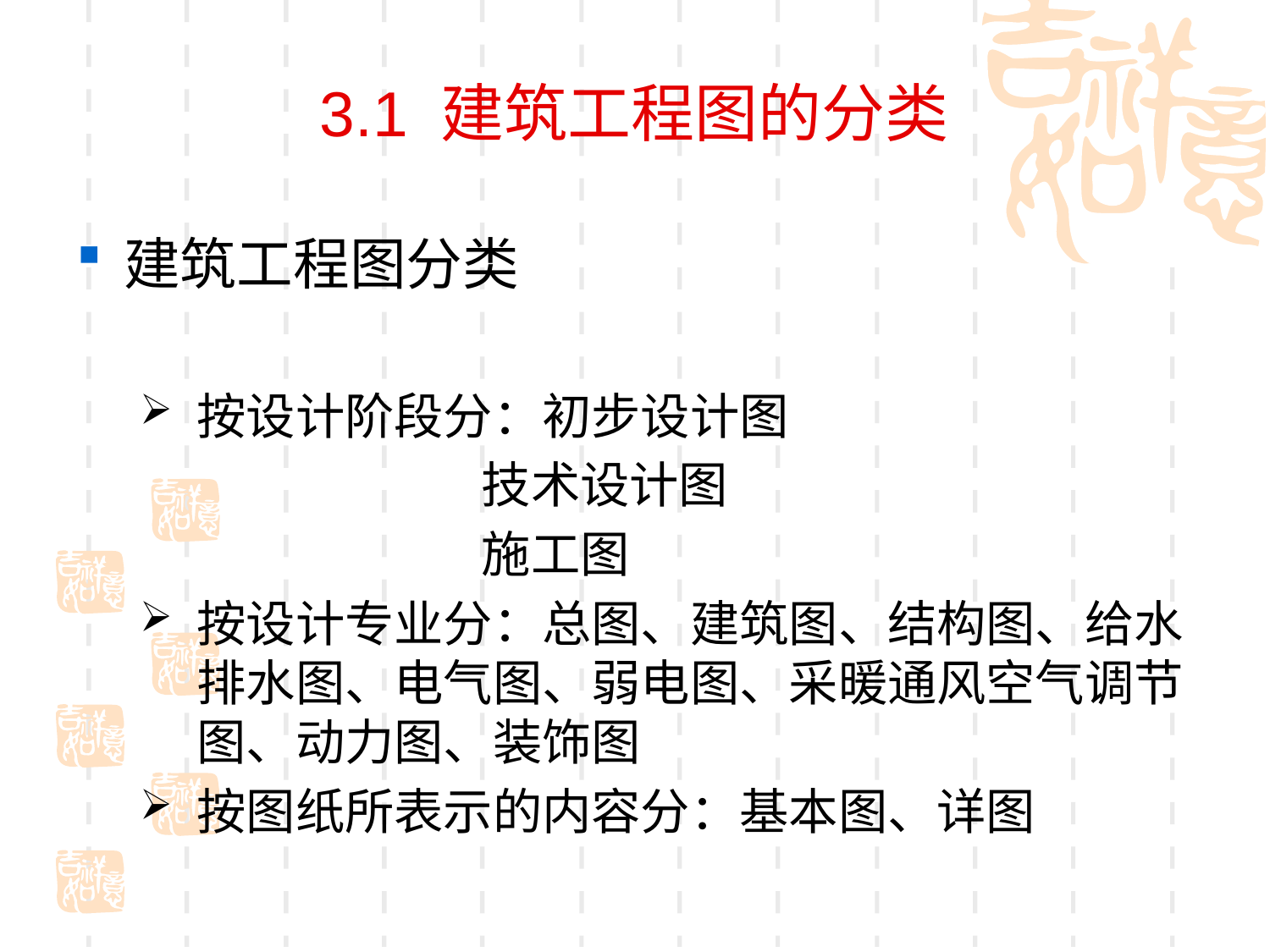

# 3.1 建筑工程图的分类
建筑工程图分类

按设计阶段分：初步设计图
                              技术设计图
                              施工图
按设计专业分：总图、建筑图、结构图、给水排水图、电气图、弱电图、采暖通风空气调节图、动力图、装饰图
按图纸所表示的内容分：基本图、详图